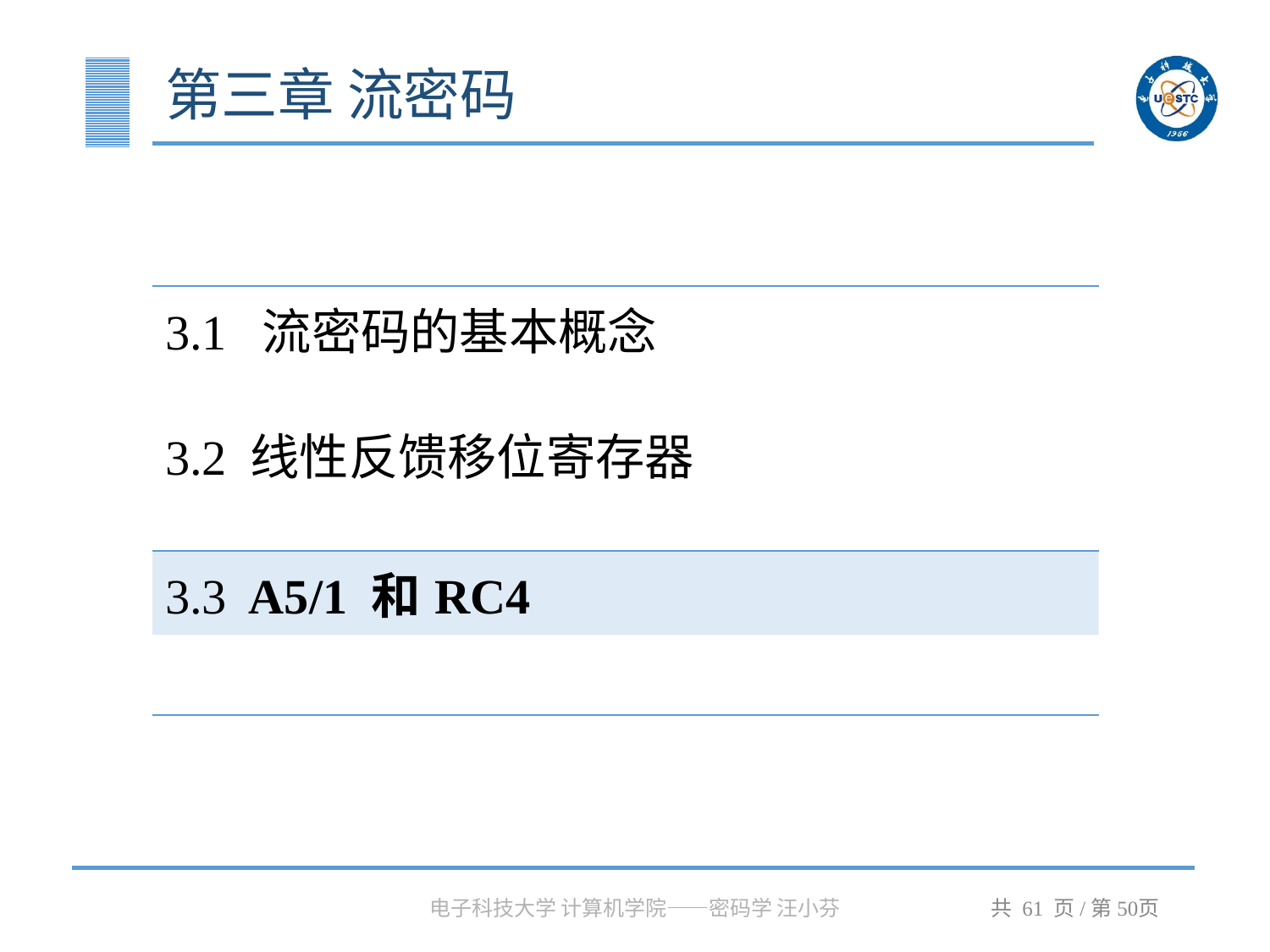

# 第三章 流密码
| 3.1 流密码的基本概念 3.2 线性反馈移位寄存器 |
| --- |
| 3.3 A5/1 和RC4 |
|  |

电子科技大学 计算机学院——密码学 汪小芬
共 61 页/第50页